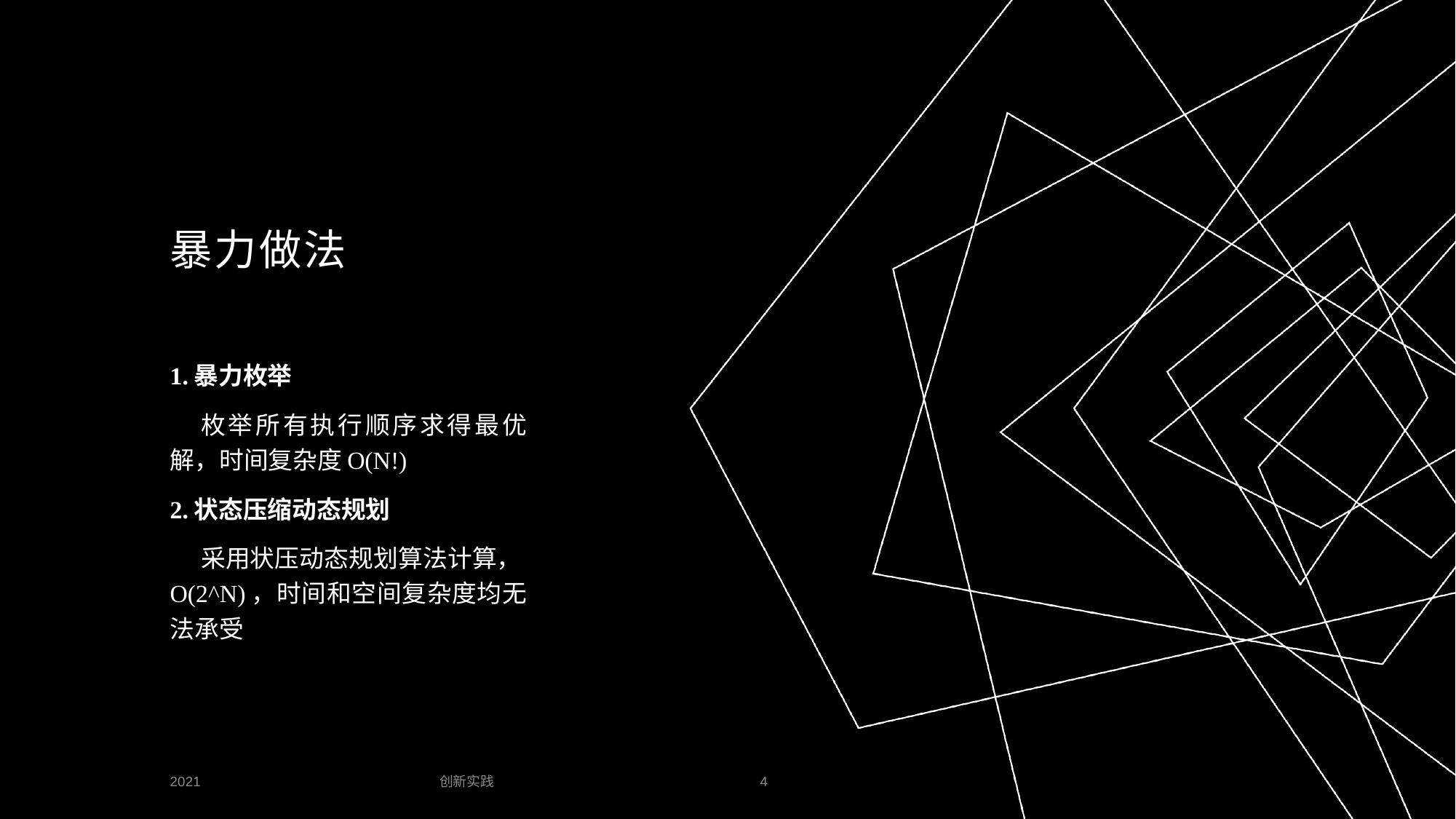

# 暴力做法
1.暴力枚举
枚举所有执行顺序求得最优解，时间复杂度O(N!)
2.状态压缩动态规划
采用状压动态规划算法计算，O(2^N)，时间和空间复杂度均无法承受

创新实践
2021
4